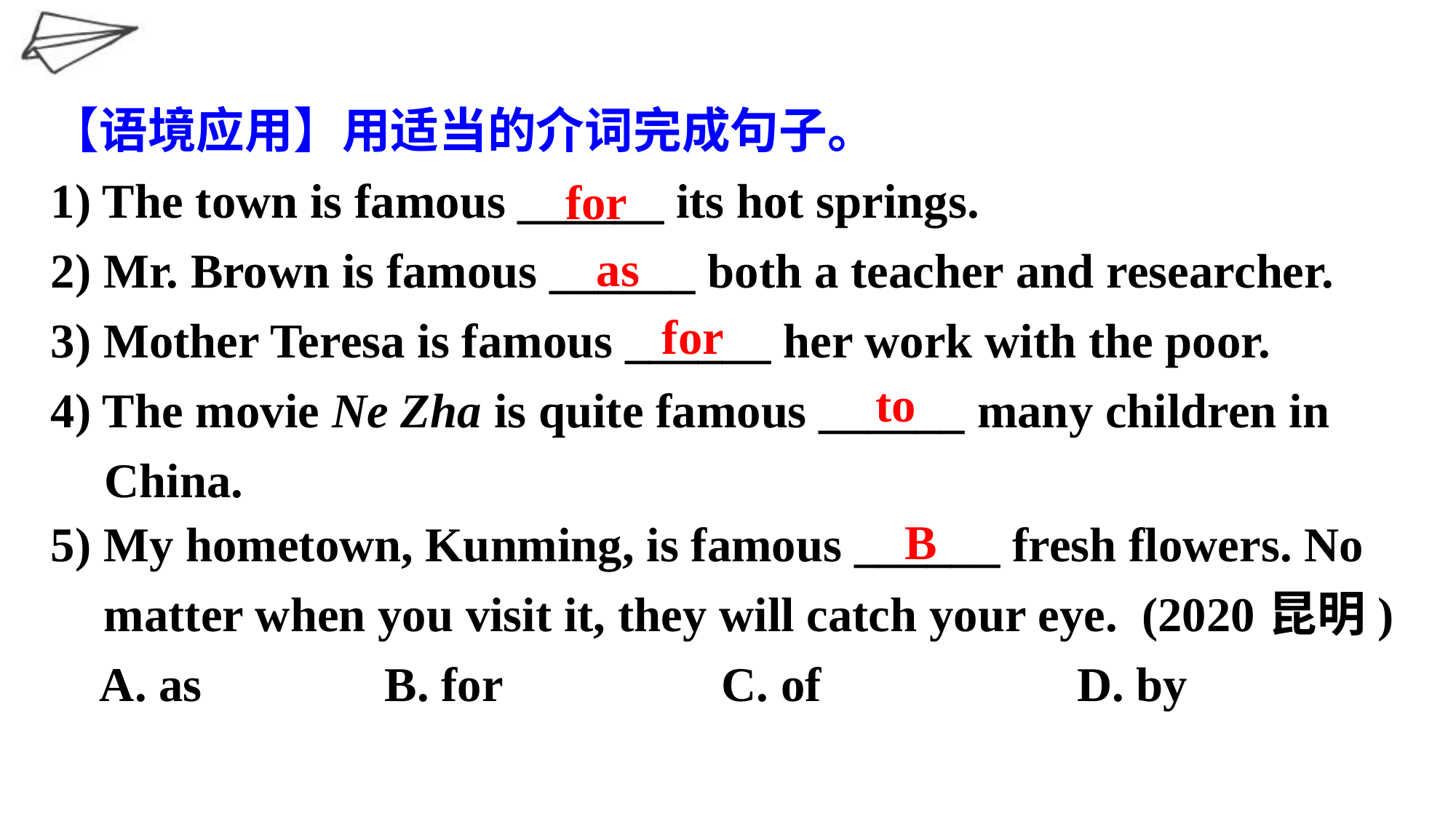

【语境应用】用适当的介词完成句子。
1) The town is famous ______ its hot springs.
2) Mr. Brown is famous ______ both a teacher and researcher.
3) Mother Teresa is famous ______ her work with the poor.
4) The movie Ne Zha is quite famous ______ many children in China.
for
as
for
to
5) My hometown, Kunming, is famous ______ fresh flowers. No matter when you visit it, they will catch your eye.  (2020昆明)
    A. as               B. for                  C. of                     D. by
B